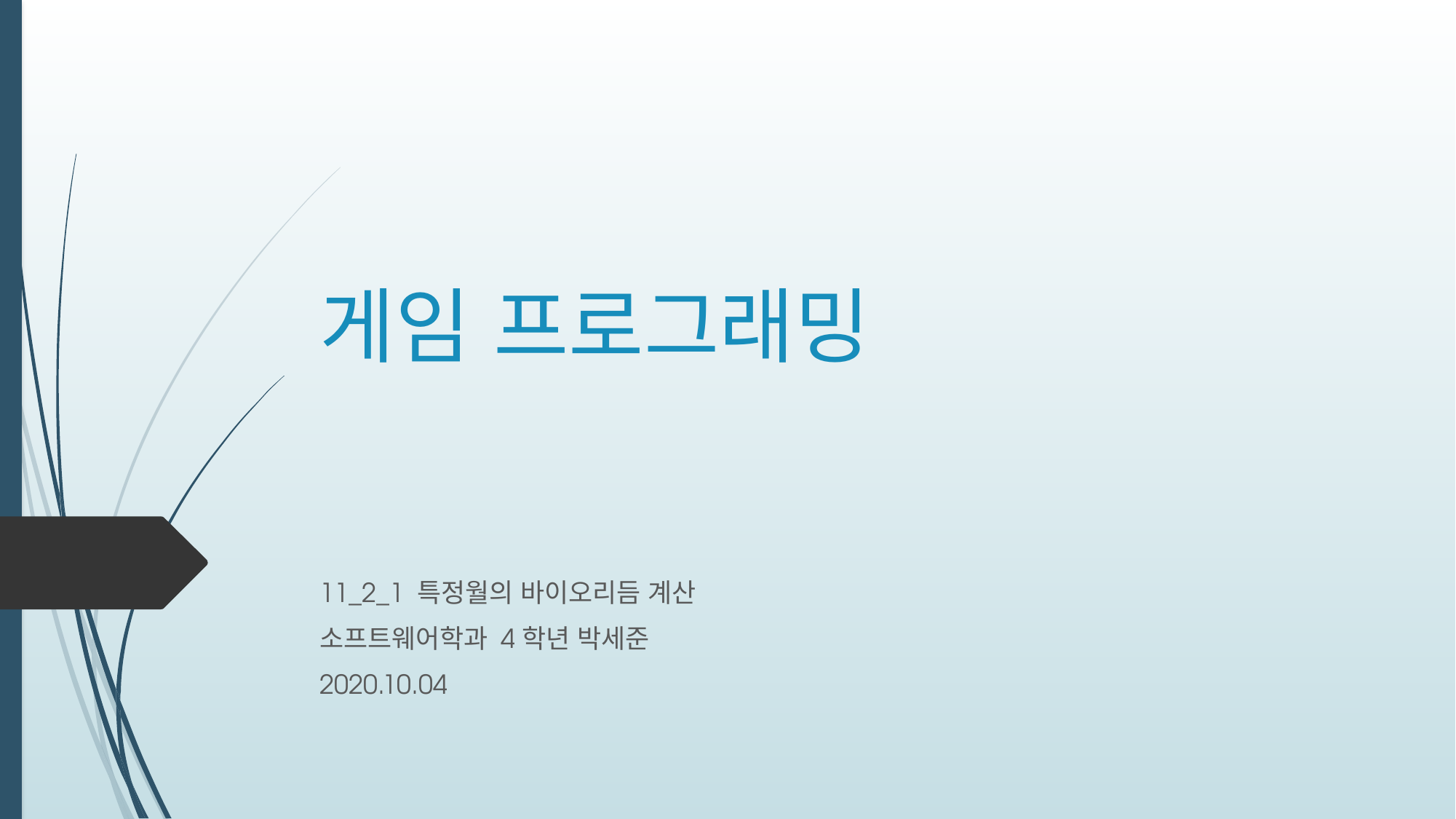

# 게임 프로그래밍
11_2_1 특정월의 바이오리듬 계산
소프트웨어학과 4학년 박세준
2020.10.04